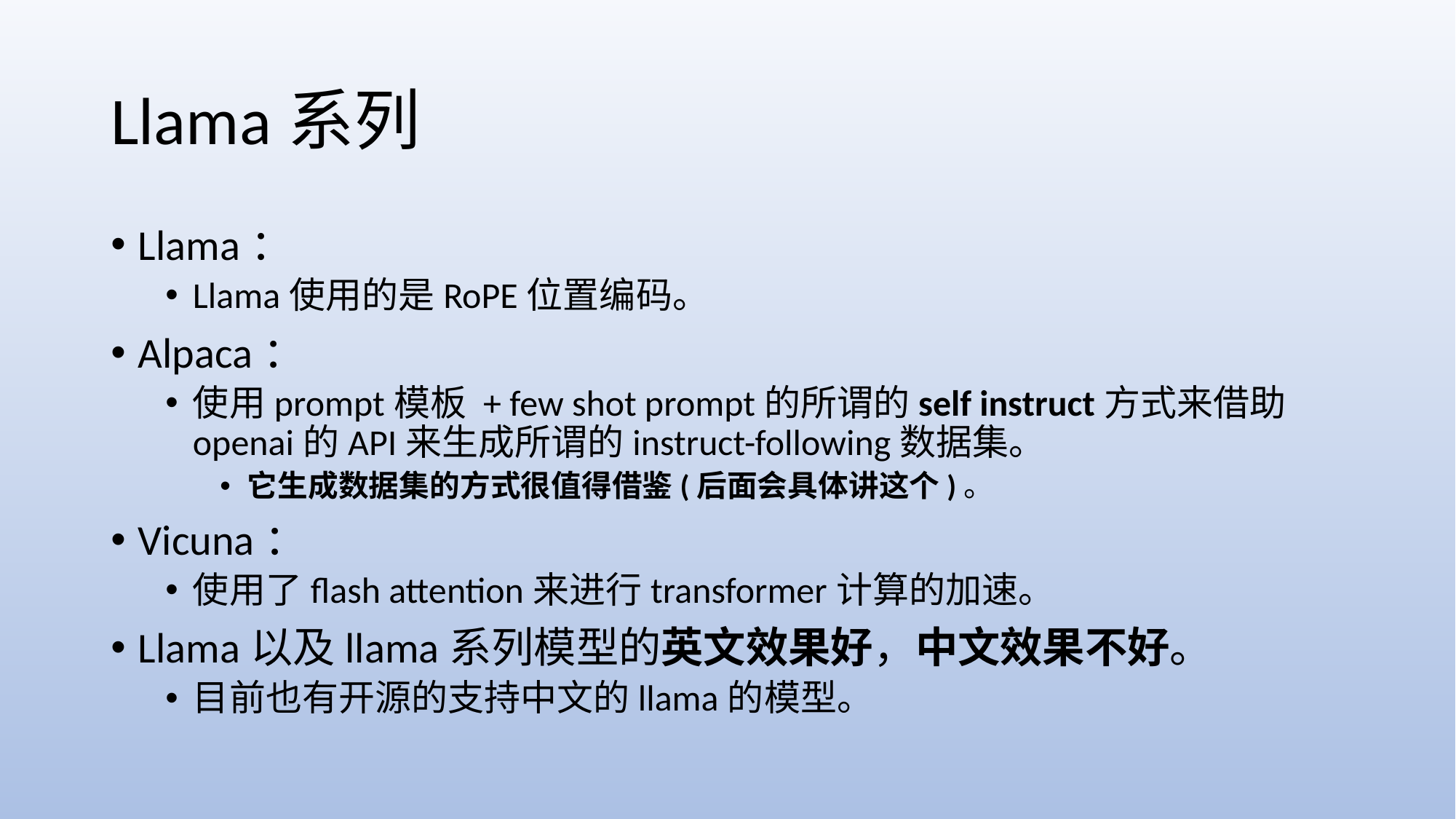

# Llama系列
Llama：
Llama使用的是RoPE位置编码。
Alpaca：
使用prompt模板 + few shot prompt的所谓的self instruct方式来借助openai的API来生成所谓的instruct-following数据集。
它生成数据集的方式很值得借鉴(后面会具体讲这个)。
Vicuna：
使用了flash attention来进行transformer计算的加速。
Llama以及llama系列模型的英文效果好，中文效果不好。
目前也有开源的支持中文的llama的模型。